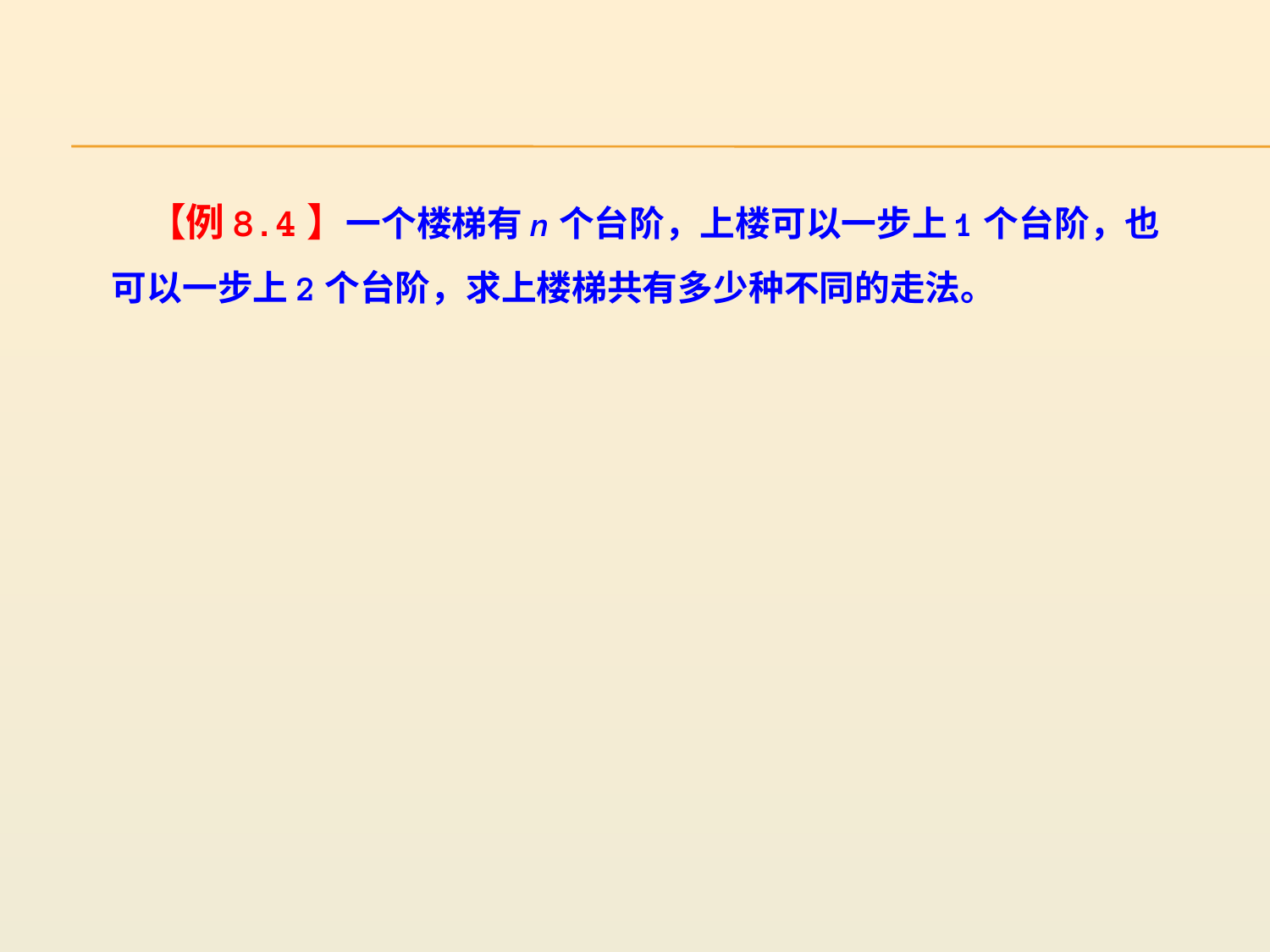

【例8.4】一个楼梯有n个台阶，上楼可以一步上1个台阶，也可以一步上2个台阶，求上楼梯共有多少种不同的走法。